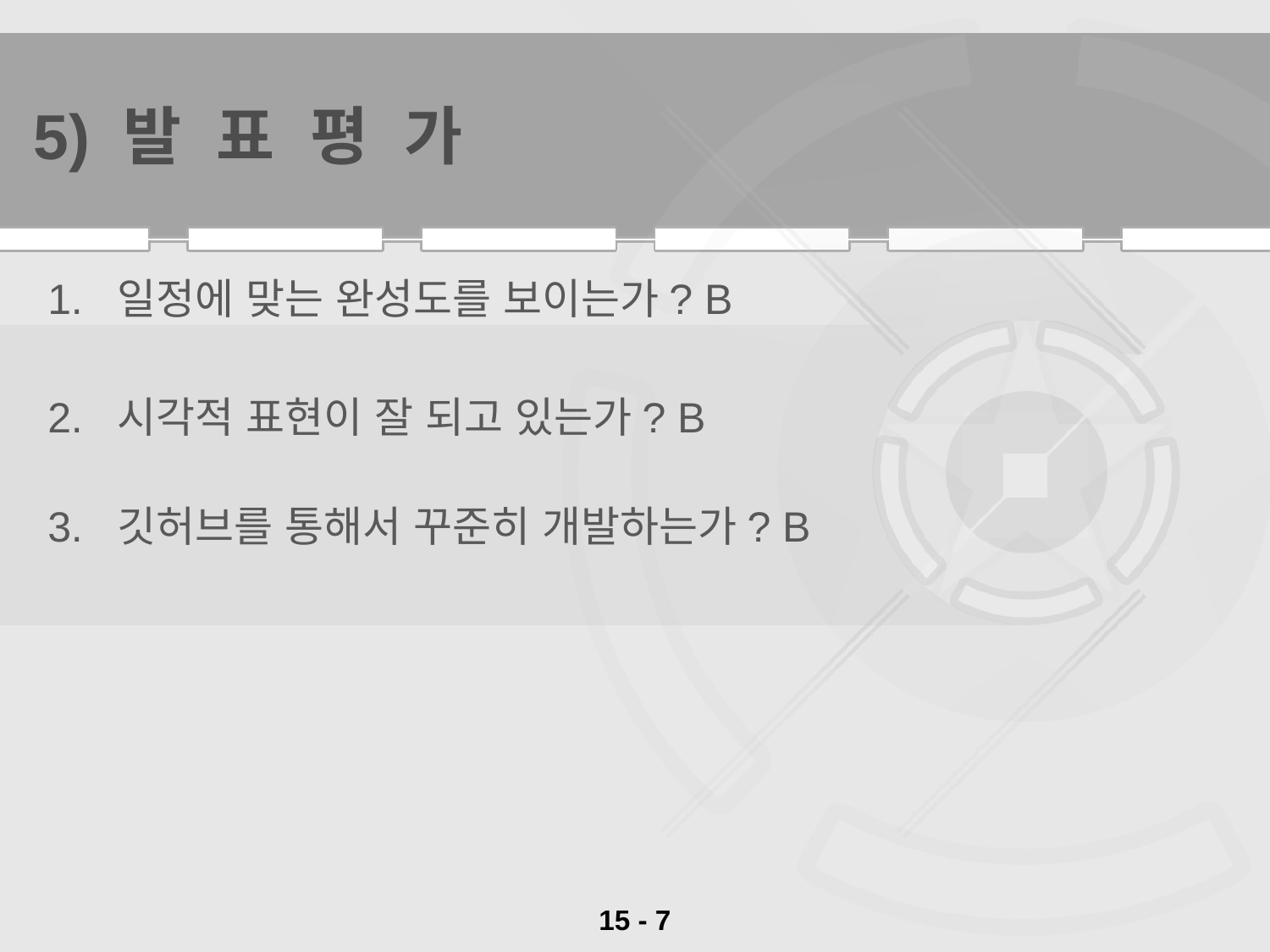

# 5) 발  표  평  가
 일정에 맞는 완성도를 보이는가? B

 시각적 표현이 잘 되고 있는가? B

 깃허브를 통해서 꾸준히 개발하는가? B
7